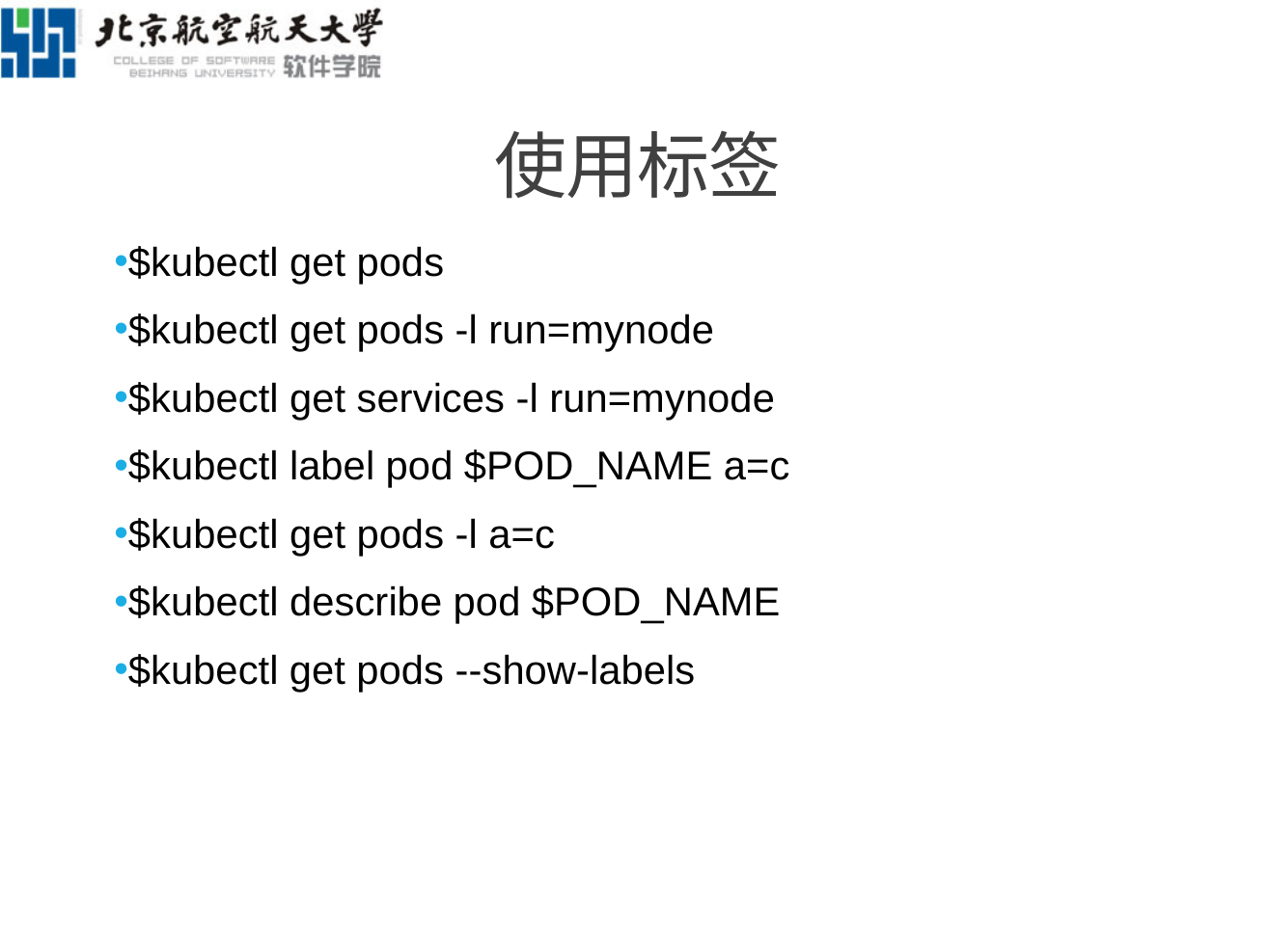

# 使用标签
$kubectl get pods
$kubectl get pods -l run=mynode
$kubectl get services -l run=mynode
$kubectl label pod $POD_NAME a=c
$kubectl get pods -l a=c
$kubectl describe pod $POD_NAME
$kubectl get pods --show-labels